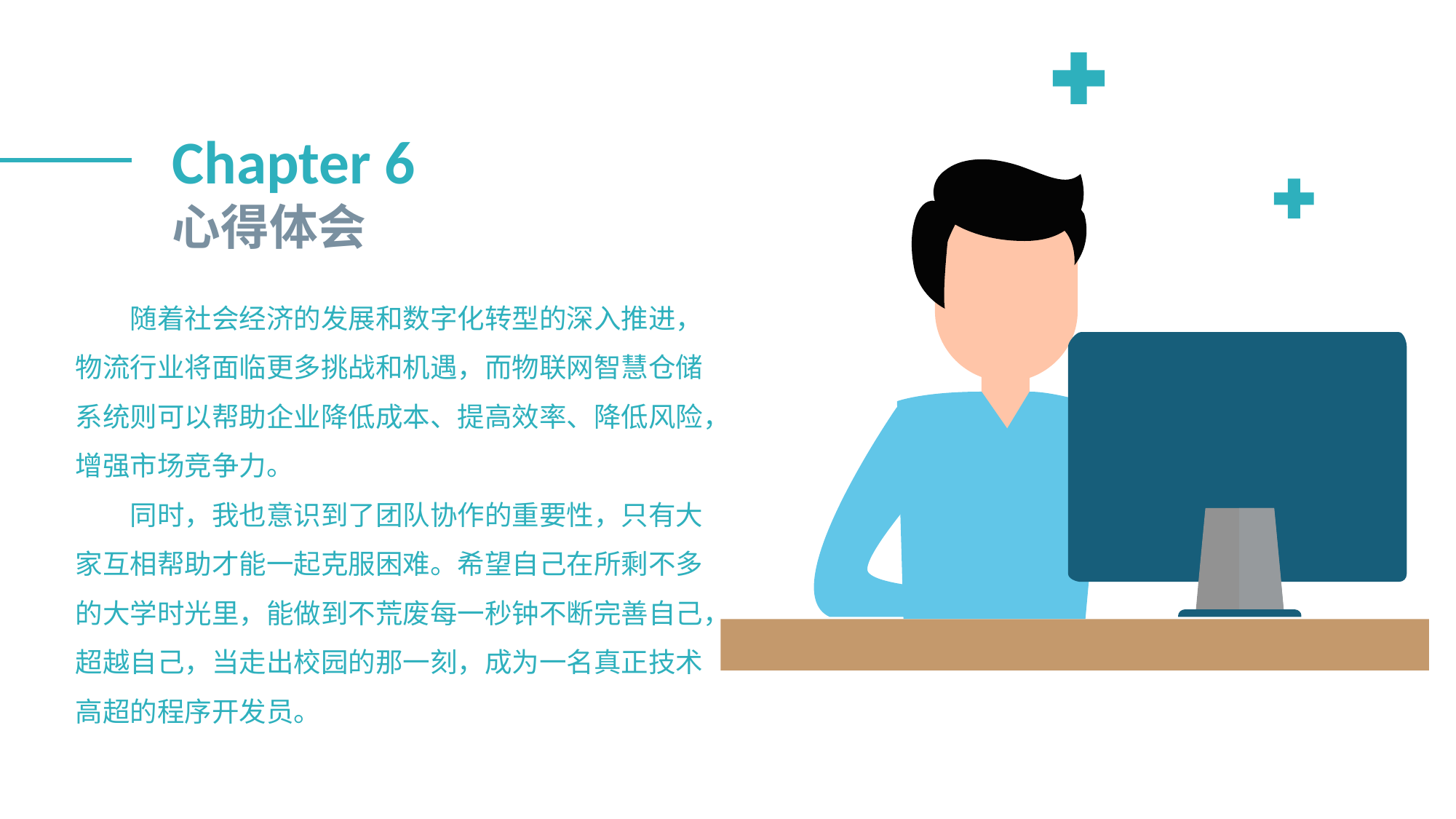

Chapter 6
心得体会

随着社会经济的发展和数字化转型的深入推进，物流行业将面临更多挑战和机遇，而物联网智慧仓储系统则可以帮助企业降低成本、提高效率、降低风险，增强市场竞争力。
同时，我也意识到了团队协作的重要性，只有大家互相帮助才能一起克服困难。希望自己在所剩不多的大学时光里，能做到不荒废每一秒钟不断完善自己，超越自己，当走出校园的那一刻，成为一名真正技术高超的程序开发员。